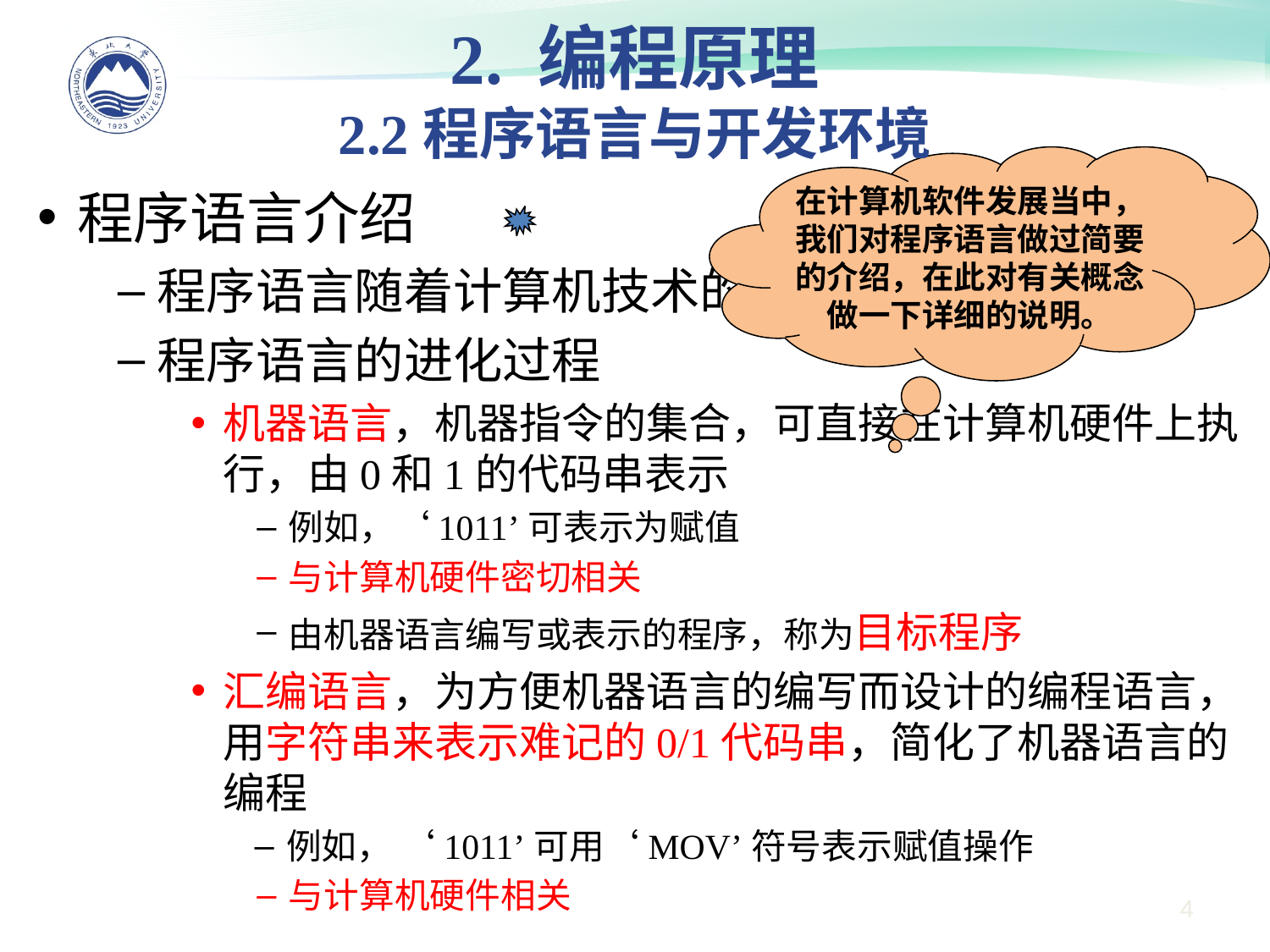

# 2. 编程原理 2.2程序语言与开发环境
在计算机软件发展当中，我们对程序语言做过简要的介绍，在此对有关概念做一下详细的说明。
程序语言介绍
程序语言随着计算机技术的发展而发展
程序语言的进化过程
机器语言，机器指令的集合，可直接在计算机硬件上执行，由0和1的代码串表示
例如，‘1011’可表示为赋值
与计算机硬件密切相关
由机器语言编写或表示的程序，称为目标程序
汇编语言，为方便机器语言的编写而设计的编程语言，用字符串来表示难记的0/1代码串，简化了机器语言的编程
例如， ‘1011’可用‘MOV’符号表示赋值操作
与计算机硬件相关

4